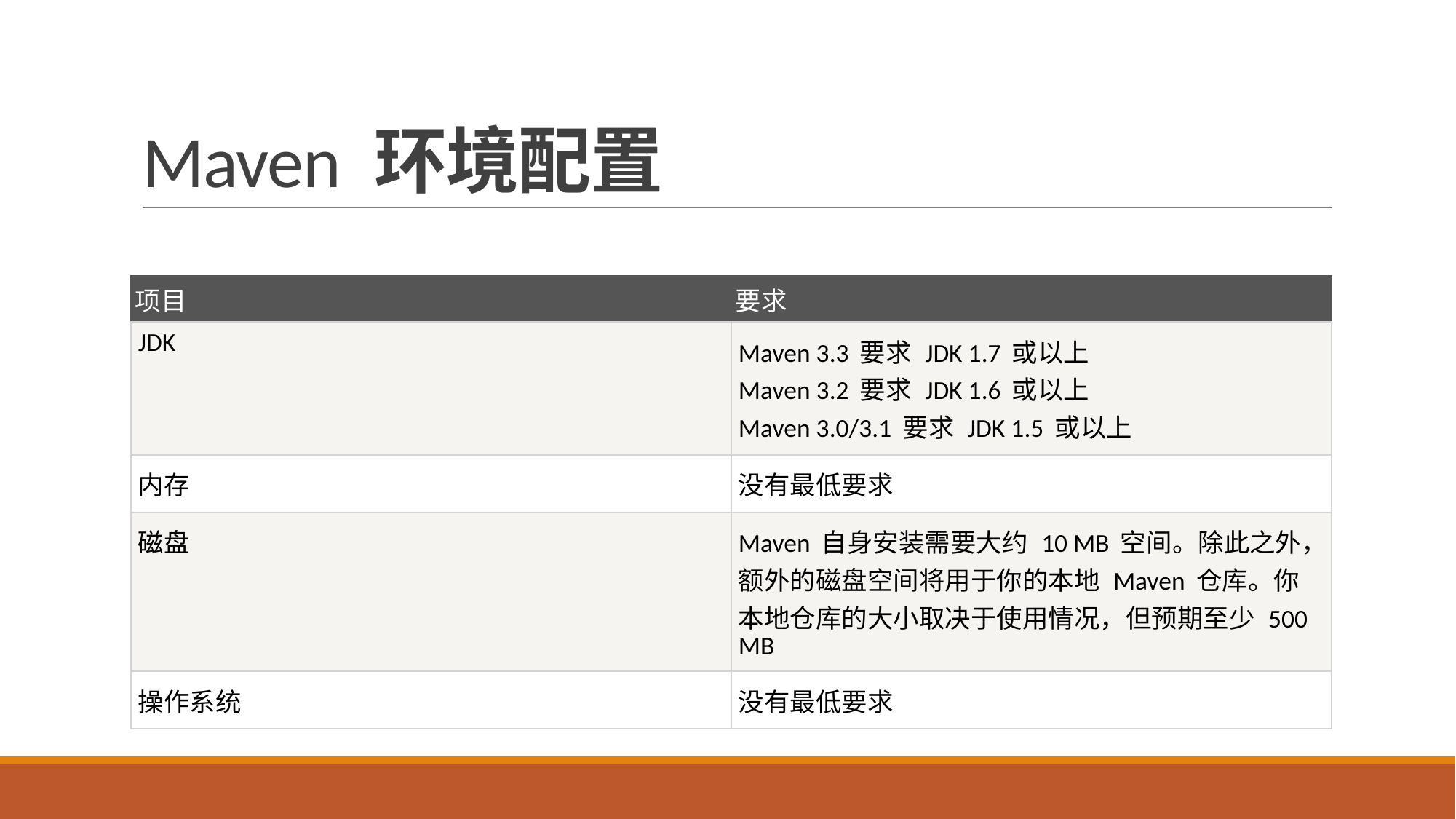

# Maven 环境配置
| 项目 | 要求 |
| --- | --- |
| JDK | Maven 3.3 要求 JDK 1.7 或以上 Maven 3.2 要求 JDK 1.6 或以上 Maven 3.0/3.1 要求 JDK 1.5 或以上 |
| 内存 | 没有最低要求 |
| 磁盘 | Maven 自身安装需要大约 10 MB 空间。除此之外，额外的磁盘空间将用于你的本地 Maven 仓库。你本地仓库的大小取决于使用情况，但预期至少 500 MB |
| 操作系统 | 没有最低要求 |